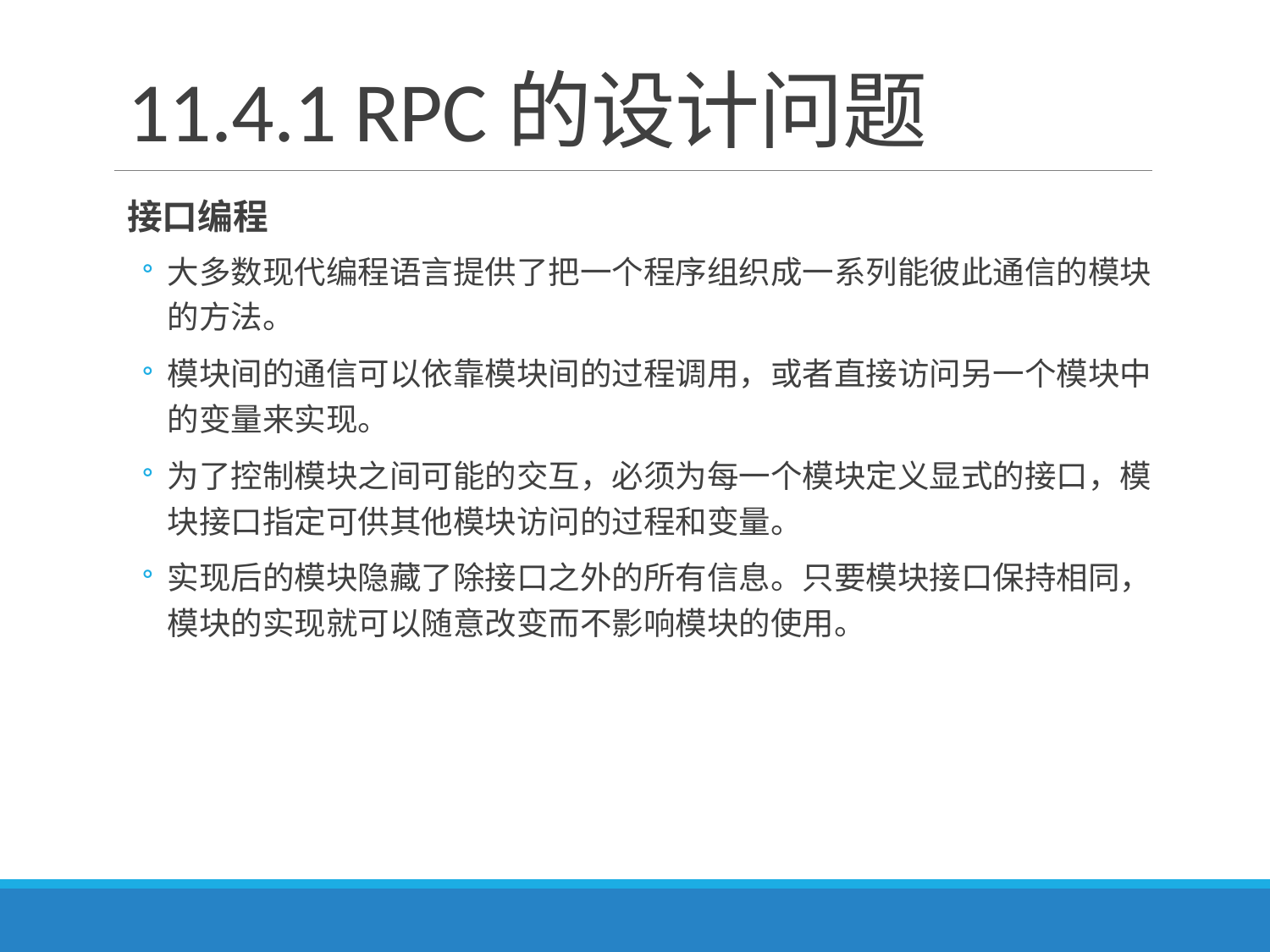

# 11.4.1 RPC的设计问题
接口编程
大多数现代编程语言提供了把一个程序组织成一系列能彼此通信的模块的方法。
模块间的通信可以依靠模块间的过程调用，或者直接访问另一个模块中的变量来实现。
为了控制模块之间可能的交互，必须为每一个模块定义显式的接口，模块接口指定可供其他模块访问的过程和变量。
实现后的模块隐藏了除接口之外的所有信息。只要模块接口保持相同，模块的实现就可以随意改变而不影响模块的使用。
46